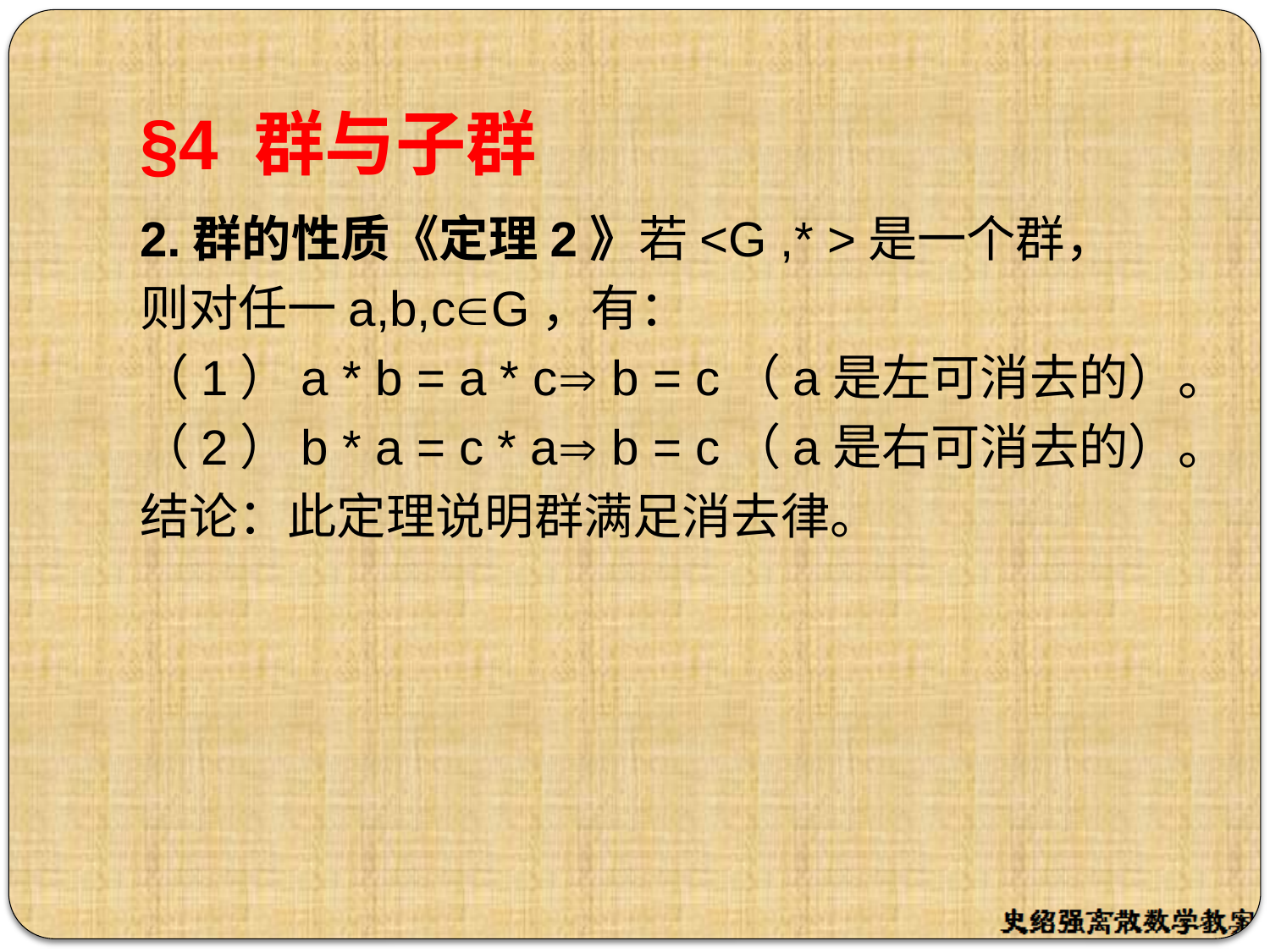

# §4 群与子群
2.群的性质《定理2》若<G ,* >是一个群，
则对任一a,b,c∈G，有：
（1）a * b = a * c⇒ b = c（a是左可消去的）。
（2）b * a = c * a⇒ b = c（a是右可消去的）。
结论：此定理说明群满足消去律。